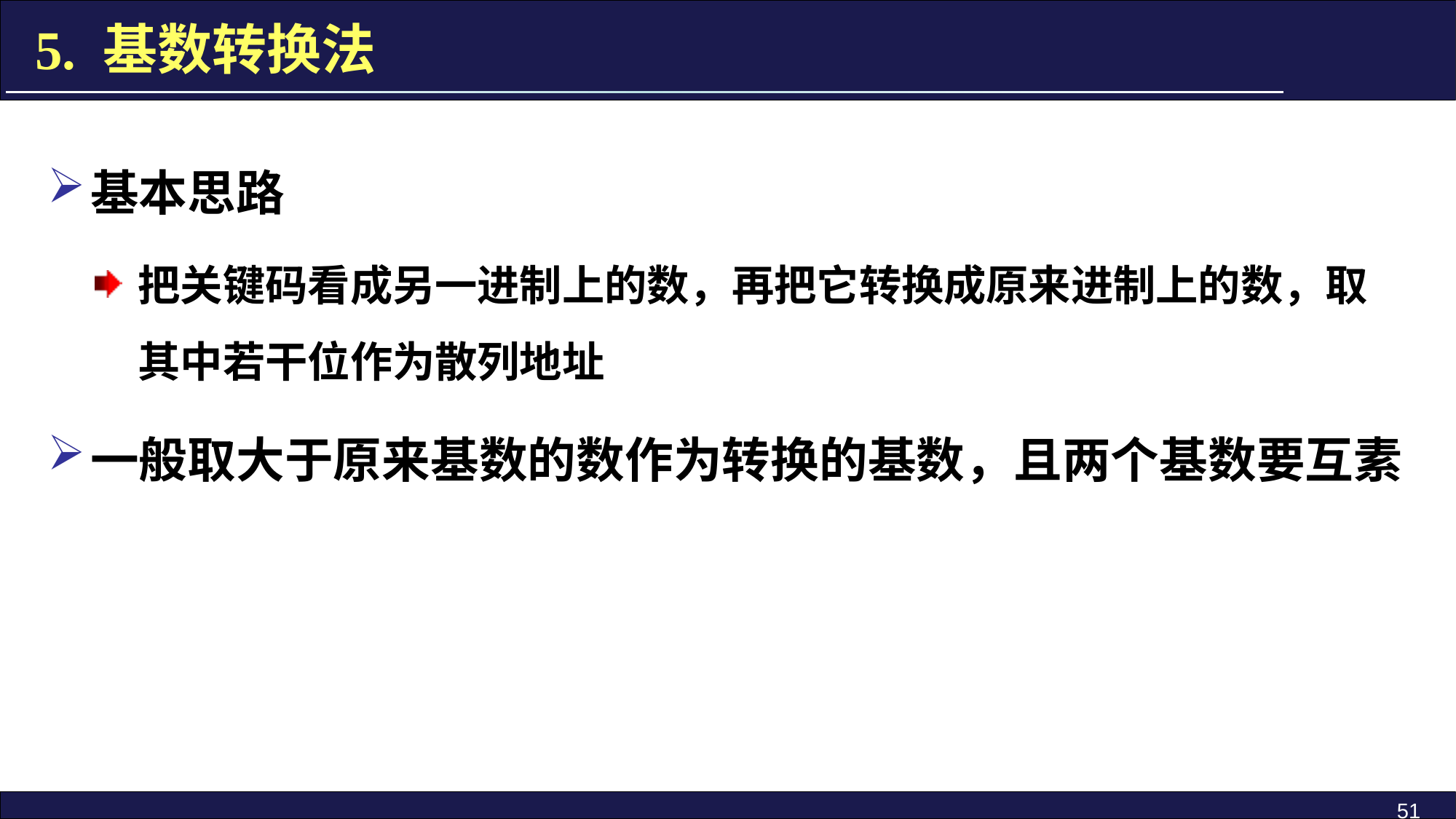

5. 基数转换法
基本思路
把关键码看成另一进制上的数，再把它转换成原来进制上的数，取其中若干位作为散列地址
一般取大于原来基数的数作为转换的基数，且两个基数要互素
51